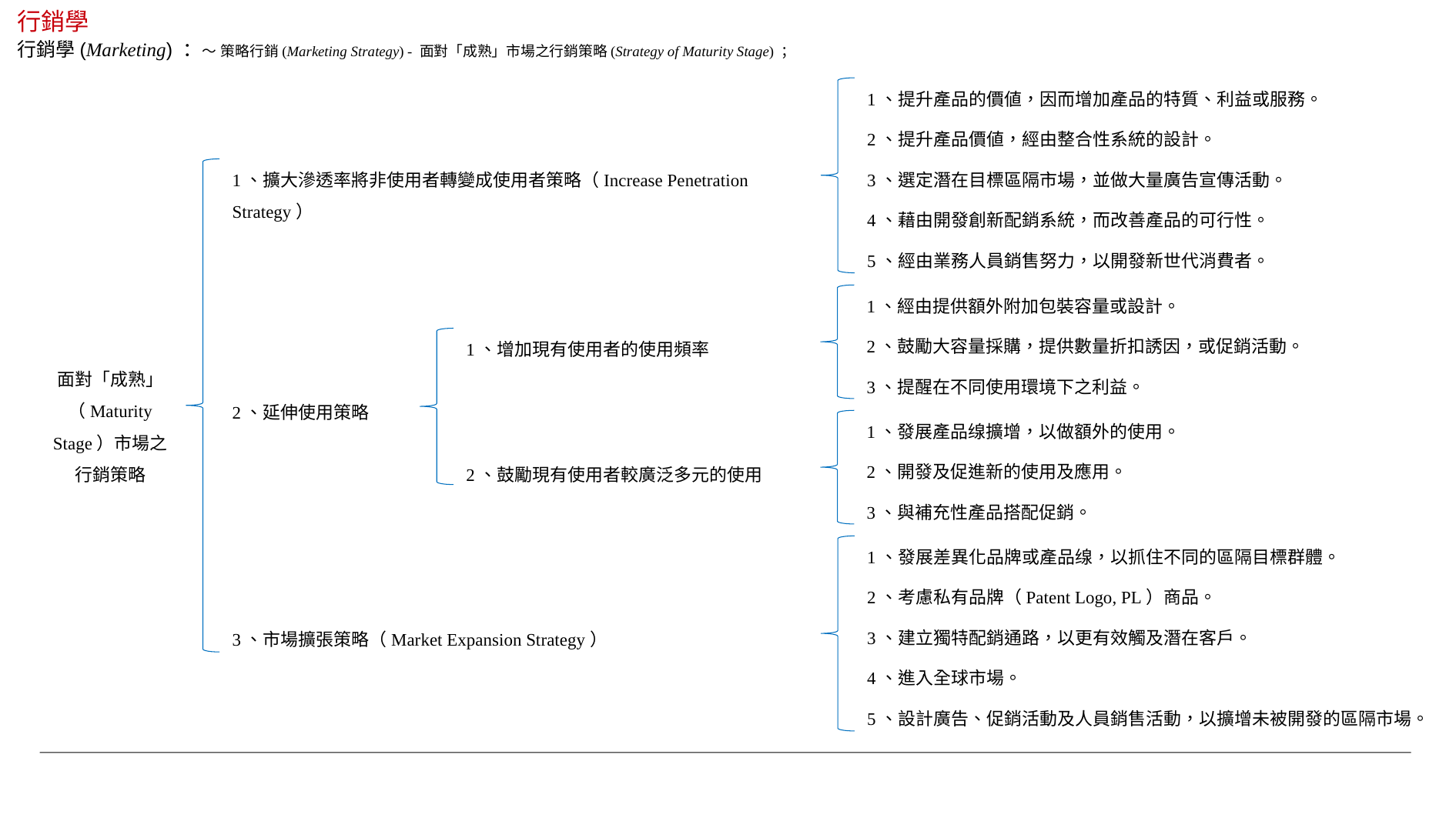

行銷學
行銷學(Marketing) ：～ 策略行銷(Marketing Strategy) - 面對「成熟」市場之行銷策略(Strategy of Maturity Stage) ；
1、提升產品的價値，因而增加產品的特質、利益或服務。

2、提升產品價値，經由整合性系統的設計。
3、選定潛在目標區隔市場，並做大量廣告宣傳活動。
1、擴大滲透率將非使用者轉變成使用者策略（Increase Penetration Strategy）

4、藉由開發創新配銷系統，而改善產品的可行性。
5、經由業務人員銷售努力，以開發新世代消費者。
1、經由提供額外附加包裝容量或設計。

2、鼓勵大容量採購，提供數量折扣誘因，或促銷活動。
1、增加現有使用者的使用頻率

面對「成熟」（Maturity Stage）市場之行銷策略
3、提醒在不同使用環境下之利益。
2、延伸使用策略
1、發展產品缐擴增，以做額外的使用。

2、開發及促進新的使用及應用。
2、鼓勵現有使用者較廣泛多元的使用
3、與補充性產品搭配促銷。
1、發展差異化品牌或產品缐，以抓住不同的區隔目標群體。

2、考慮私有品牌（Patent Logo, PL）商品。
3、建立獨特配銷通路，以更有效觸及潛在客戶。
3、市場擴張策略（Market Expansion Strategy）
4、進入全球市場。
5、設計廣告、促銷活動及人員銷售活動，以擴增未被開發的區隔市場。